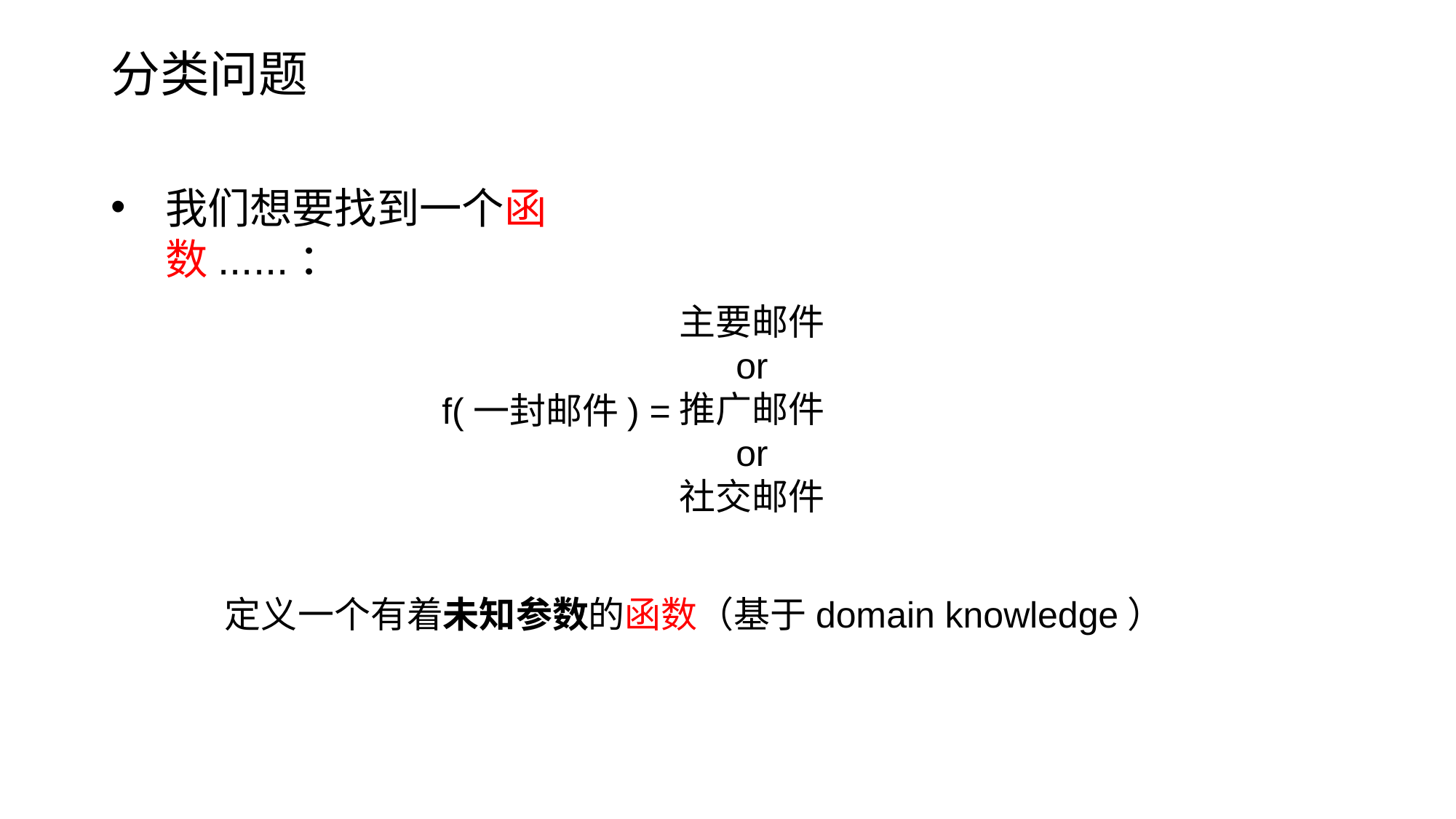

# 分类问题
我们想要找到一个函数......：
主要邮件
or
推广邮件
or
社交邮件
f(一封邮件) =
定义一个有着未知参数的函数（基于domain knowledge）